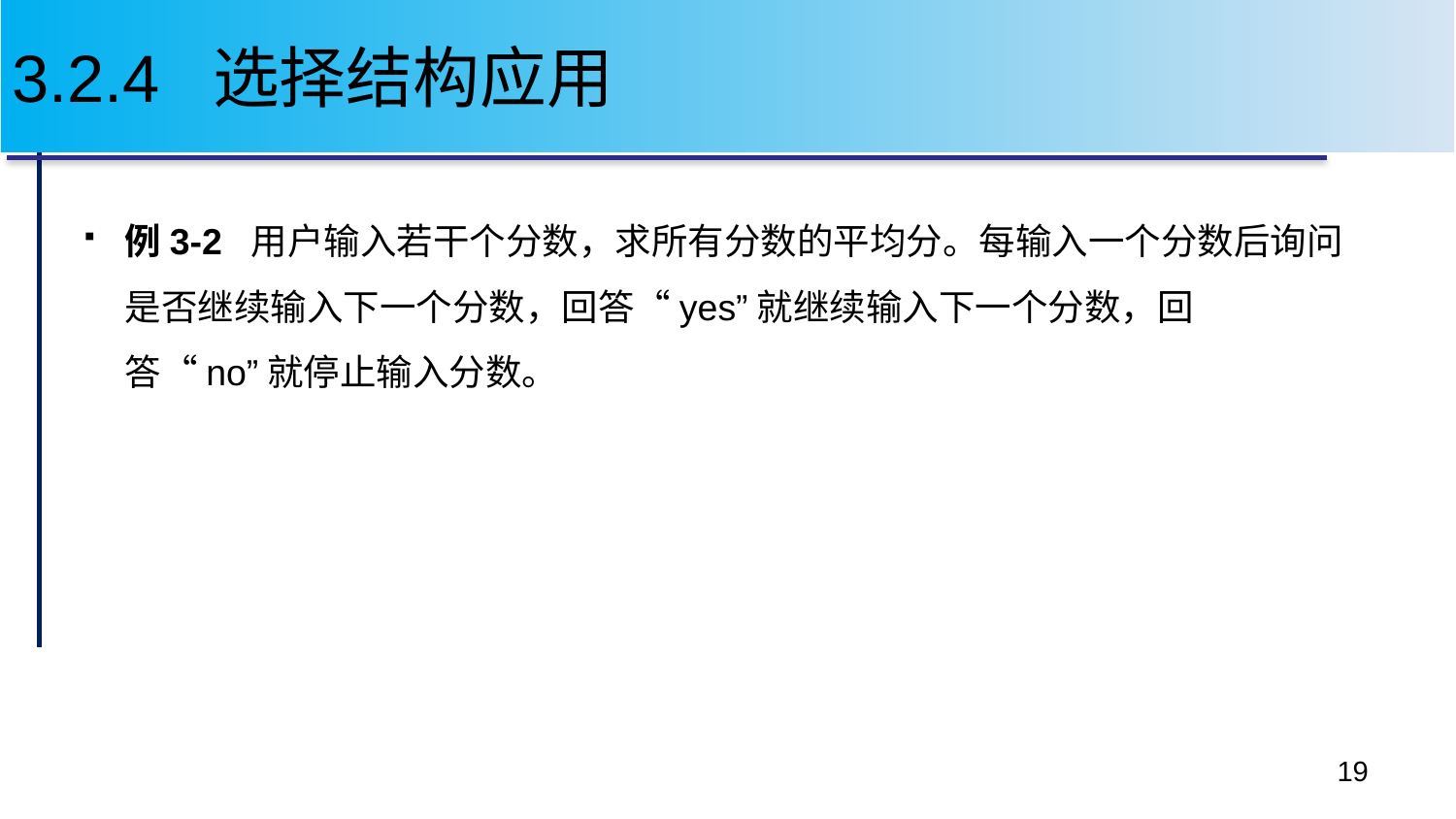

# 3.2.4  选择结构应用
例3-2  用户输入若干个分数，求所有分数的平均分。每输入一个分数后询问是否继续输入下一个分数，回答“yes”就继续输入下一个分数，回答“no”就停止输入分数。
19